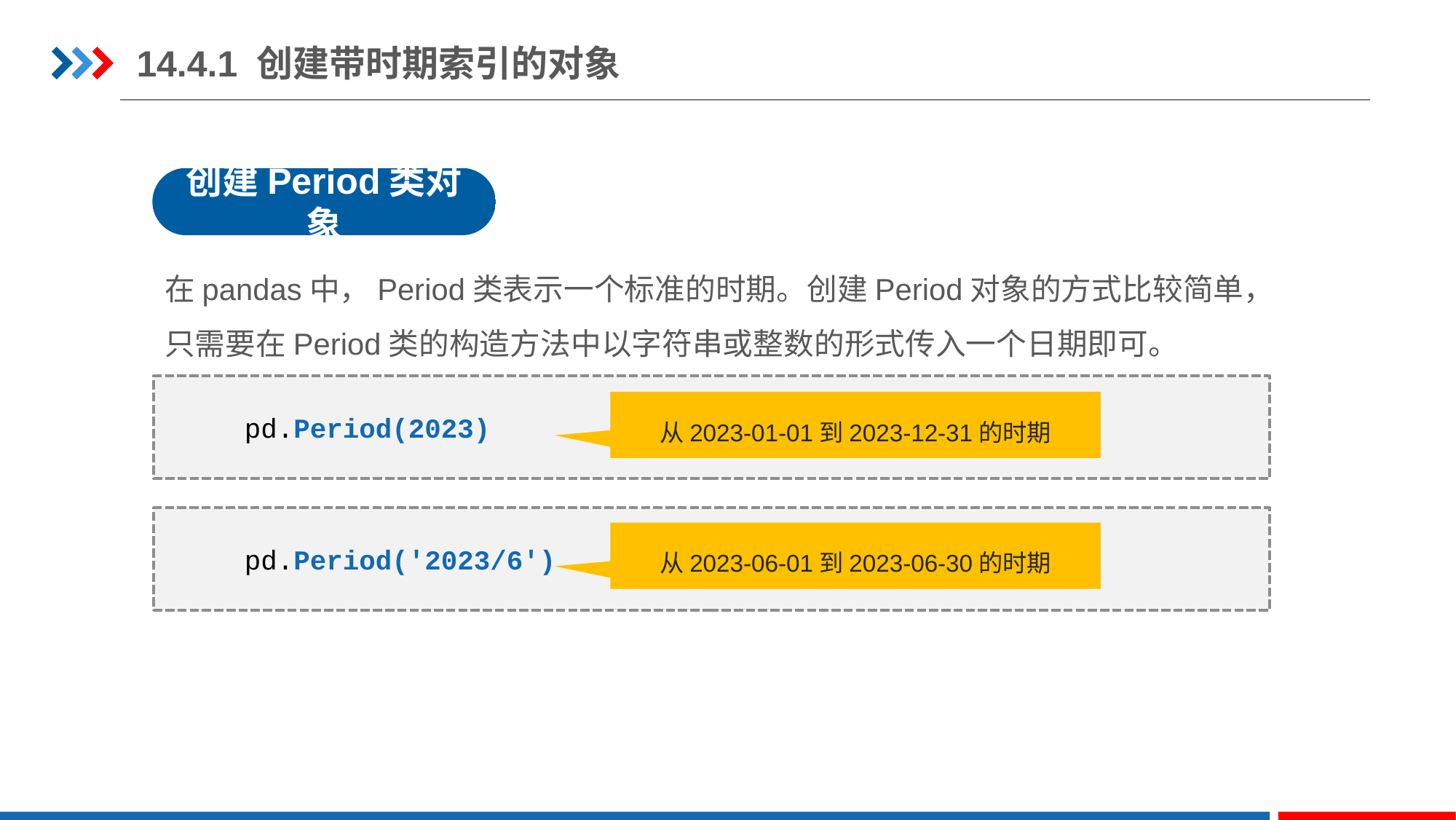

14.4.1 创建带时期索引的对象
创建Period类对象
在pandas中，Period类表示一个标准的时期。创建Period对象的方式比较简单，只需要在Period类的构造方法中以字符串或整数的形式传入一个日期即可。

从2023-01-01到2023-12-31的时期
pd.Period(2023)

从2023-06-01到2023-06-30的时期
pd.Period('2023/6')